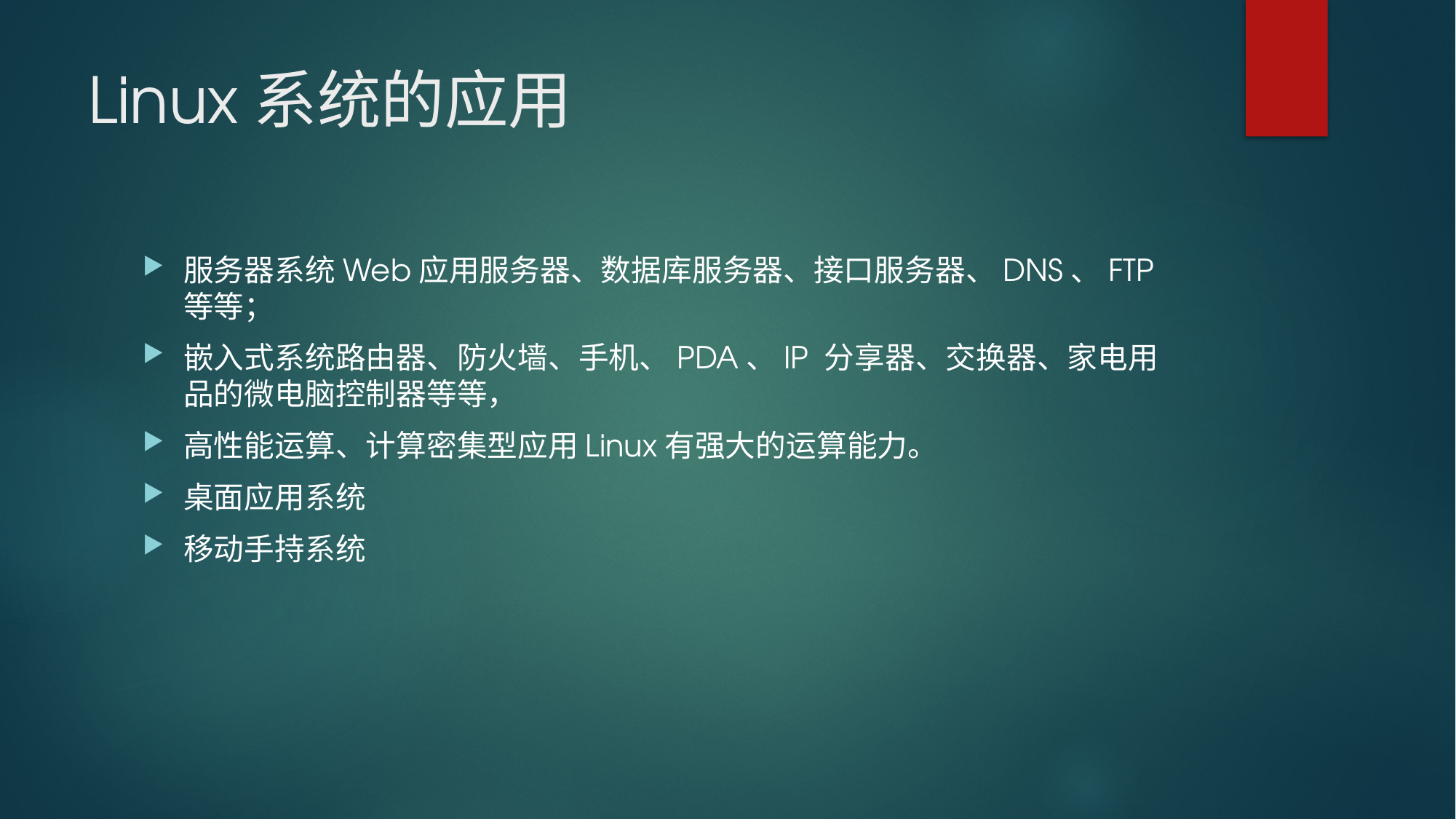

# Linux系统的应用
服务器系统Web应用服务器、数据库服务器、接口服务器、DNS、FTP等等；
嵌入式系统路由器、防火墙、手机、PDA、IP 分享器、交换器、家电用品的微电脑控制器等等，
高性能运算、计算密集型应用Linux有强大的运算能力。
桌面应用系统
移动手持系统